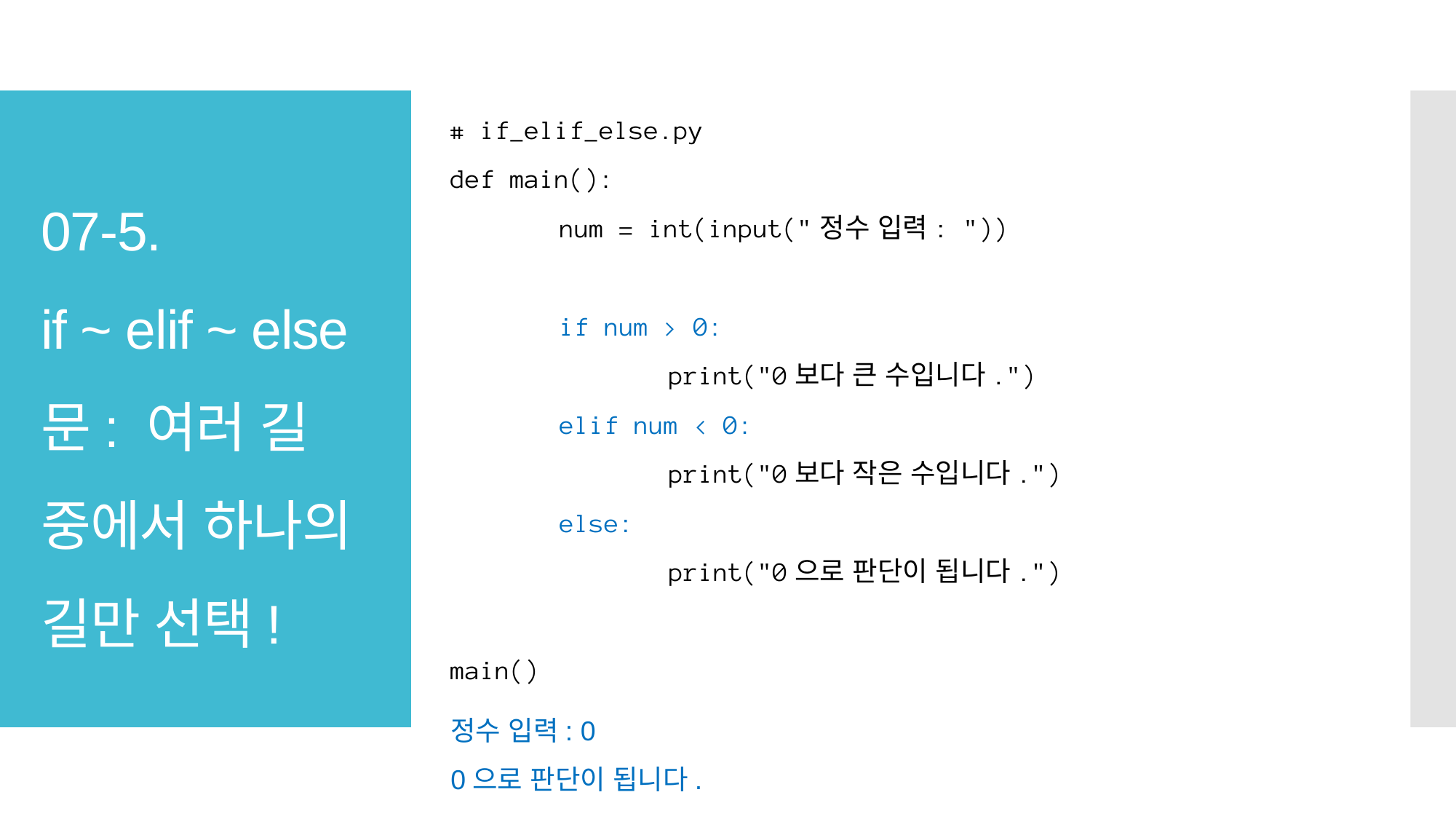

# if_elif_else.py
def main():
	num = int(input("정수 입력: "))

	if num > 0:
		print("0보다 큰 수입니다.")
	elif num < 0:
		print("0보다 작은 수입니다.")
	else:
		print("0으로 판단이 됩니다.")

main()
# 07-5. if ~ elif ~ else문: 여러 길 중에서 하나의 길만 선택!
정수 입력: 0
0으로 판단이 됩니다.